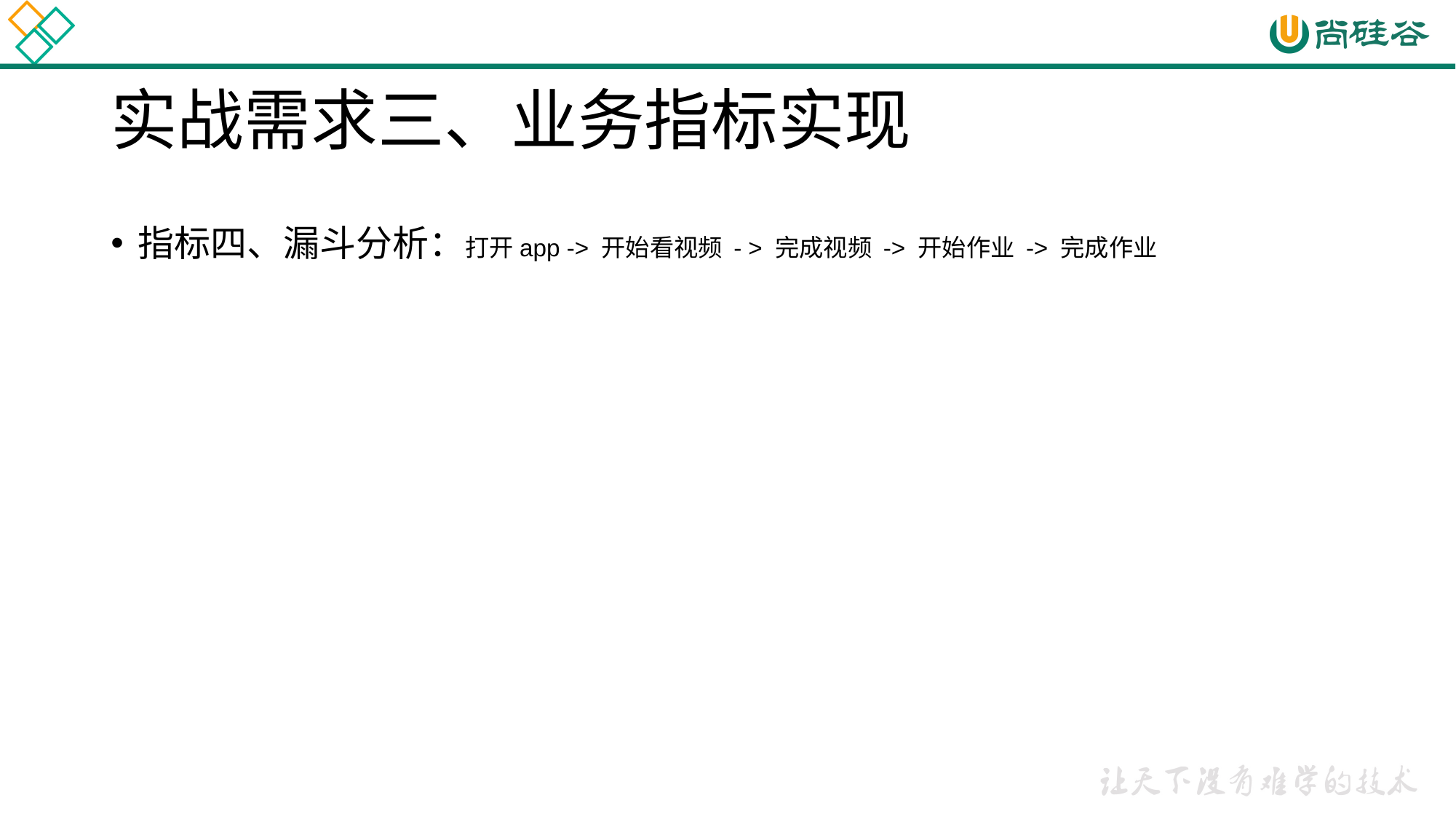

# 实战需求三、业务指标实现
指标四、漏斗分析：打开app -> 开始看视频 - > 完成视频 -> 开始作业 -> 完成作业